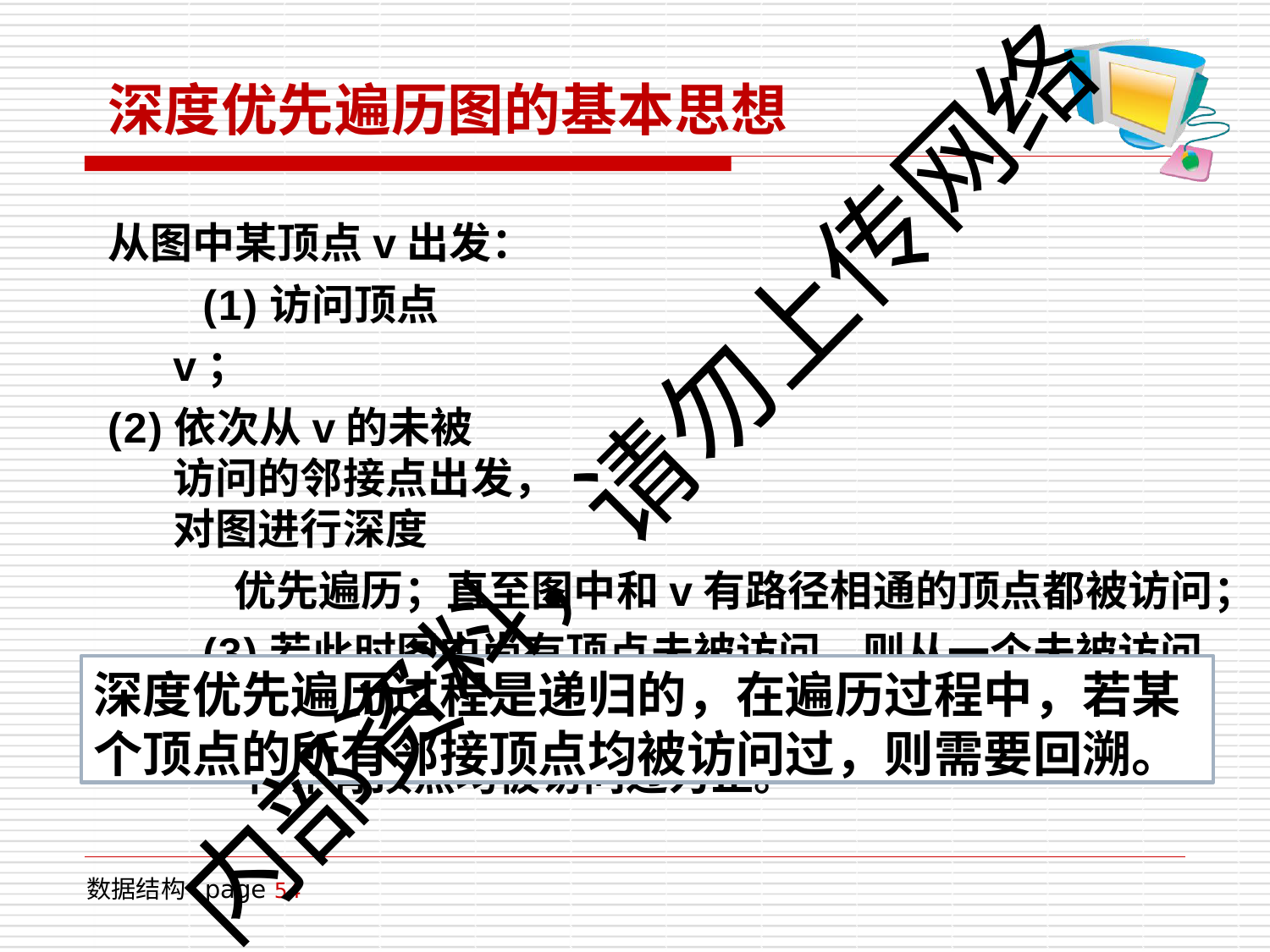

# 深度优先遍历图的基本思想

从图中某顶点v出发：  (1)访问顶点v；
(2)依次从v的未被访问的邻接点出发，对图进行深度
优先遍历；直至图中和v有路径相通的顶点都被访问；  (3)若此时图中尚有顶点未被访问，则从一个未被访问
的顶点出发，重新进行深度优先遍历，直到图中所 有顶点均被访问过为止。
内部资料，请勿上传网络
深度优先遍历过程是递归的，在遍历过程中，若某 个顶点的所有邻接顶点均被访问过，则需要回溯。

数据结构 page 54